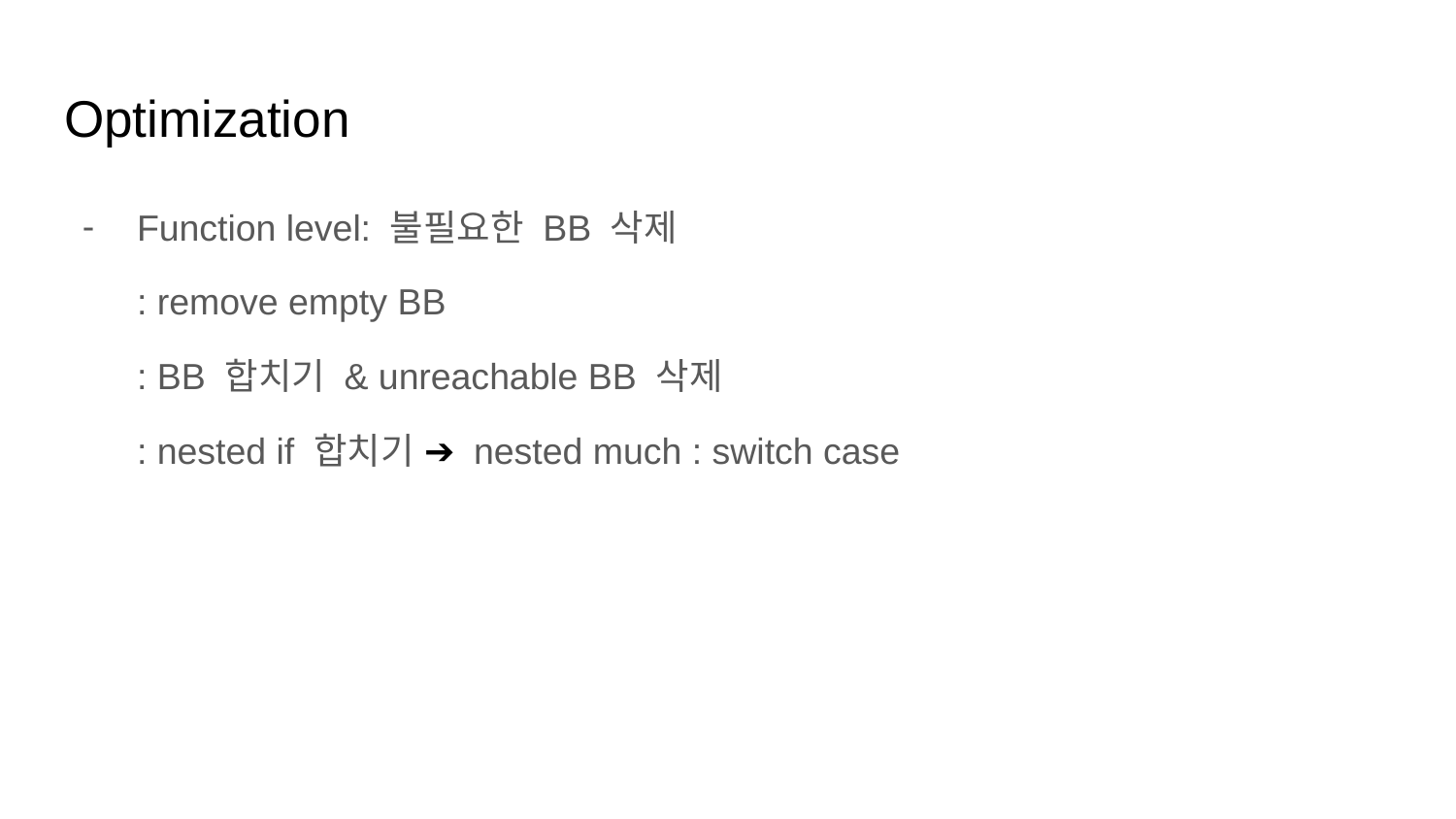

# Optimization
Function level: 불필요한 BB 삭제
: remove empty BB
: BB 합치기 & unreachable BB 삭제
: nested if 합치기 ➔ nested much : switch case